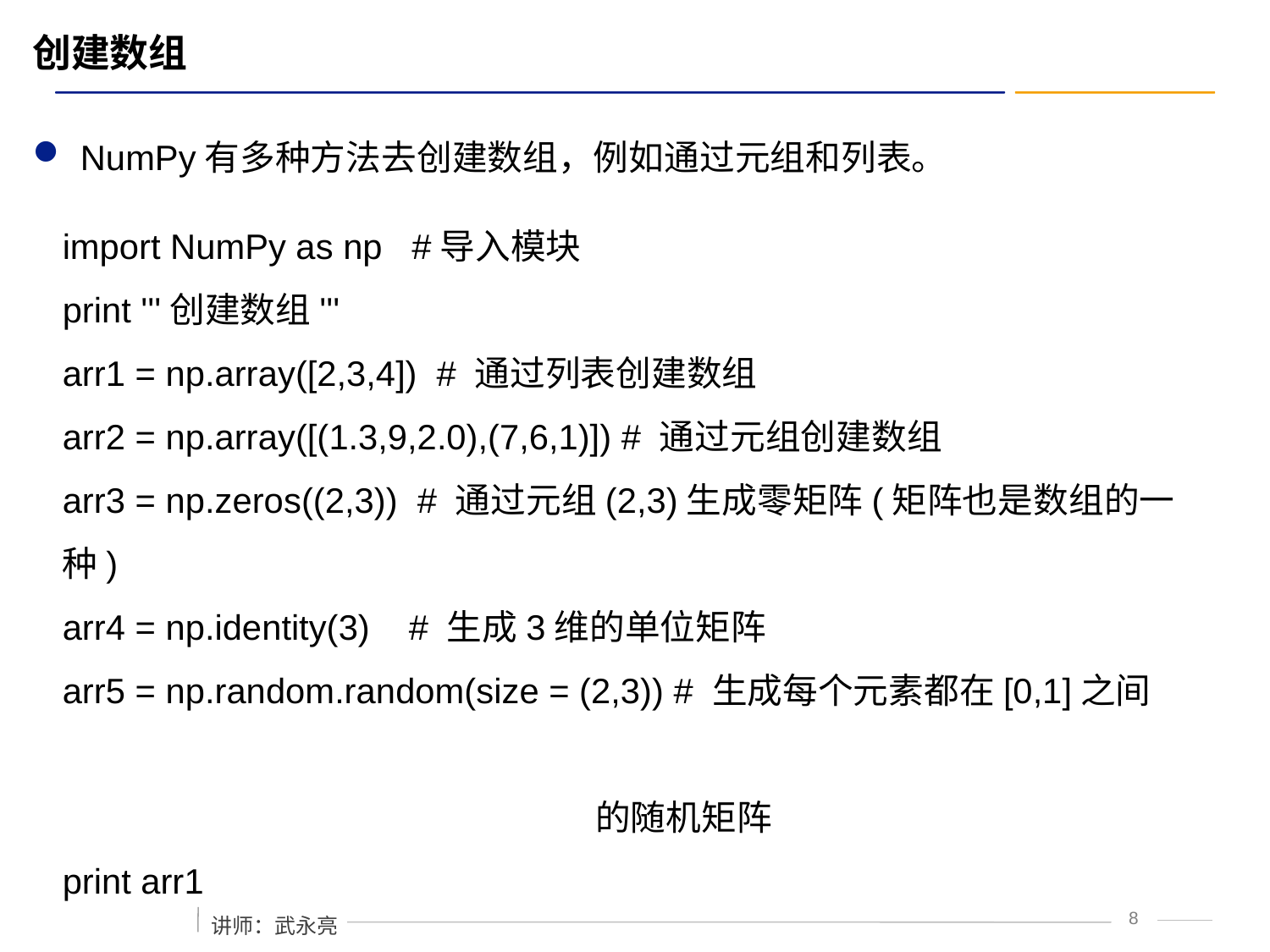

# 创建数组
NumPy有多种方法去创建数组，例如通过元组和列表。

import NumPy as np   #导入模块
print '''创建数组'''
arr1 = np.array([2,3,4])  # 通过列表创建数组
arr2 = np.array([(1.3,9,2.0),(7,6,1)]) # 通过元组创建数组
arr3 = np.zeros((2,3))  # 通过元组(2,3)生成零矩阵(矩阵也是数组的一种)
arr4 = np.identity(3)    # 生成3维的单位矩阵
arr5 = np.random.random(size = (2,3)) # 生成每个元素都在[0,1]之间
                                                                   的随机矩阵
print arr1